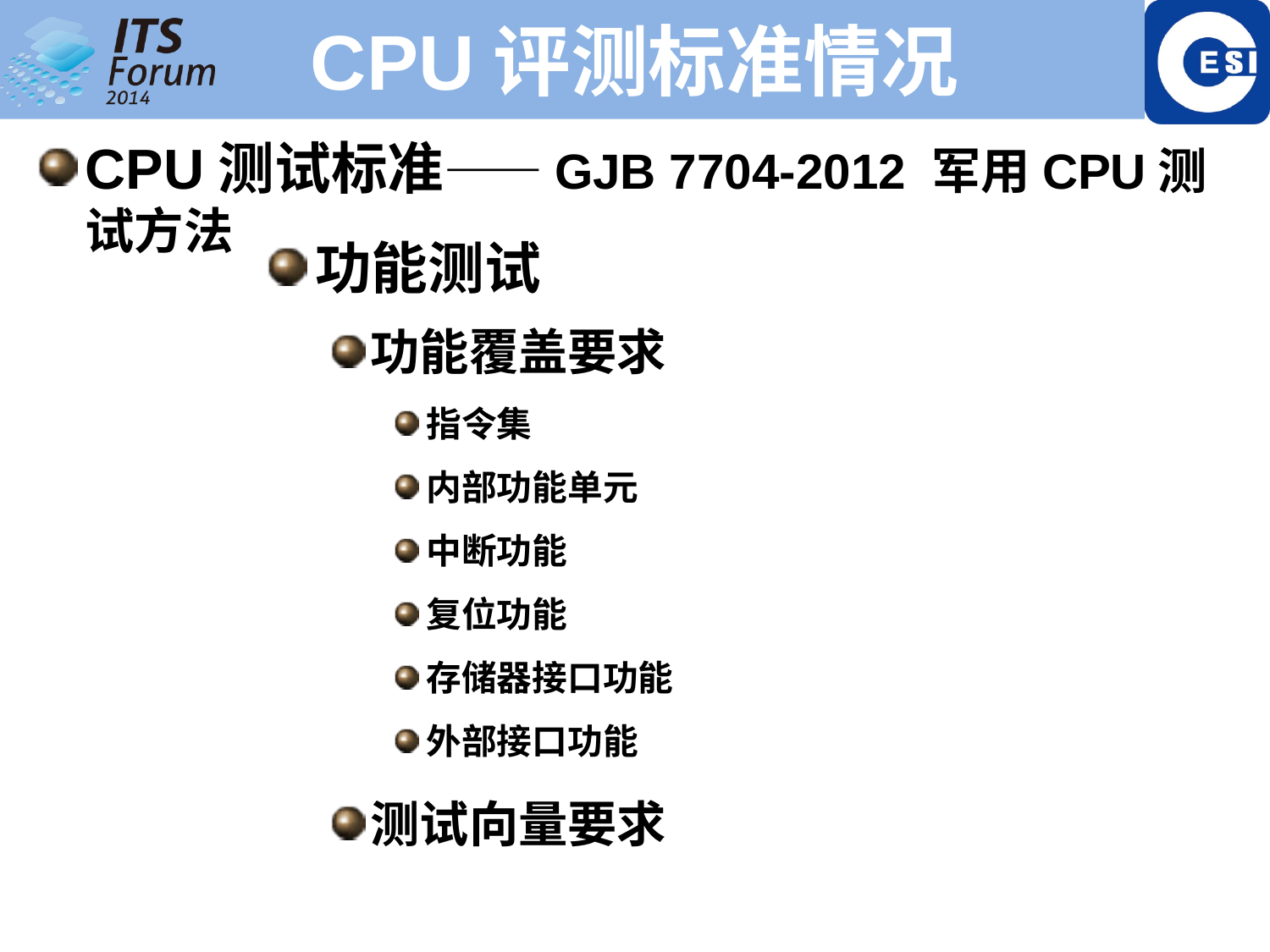

# CPU评测标准情况
CPU测试标准——GJB 7704-2012 军用CPU测试方法

功能测试
功能覆盖要求
指令集
内部功能单元
中断功能
复位功能
存储器接口功能
外部接口功能
测试向量要求